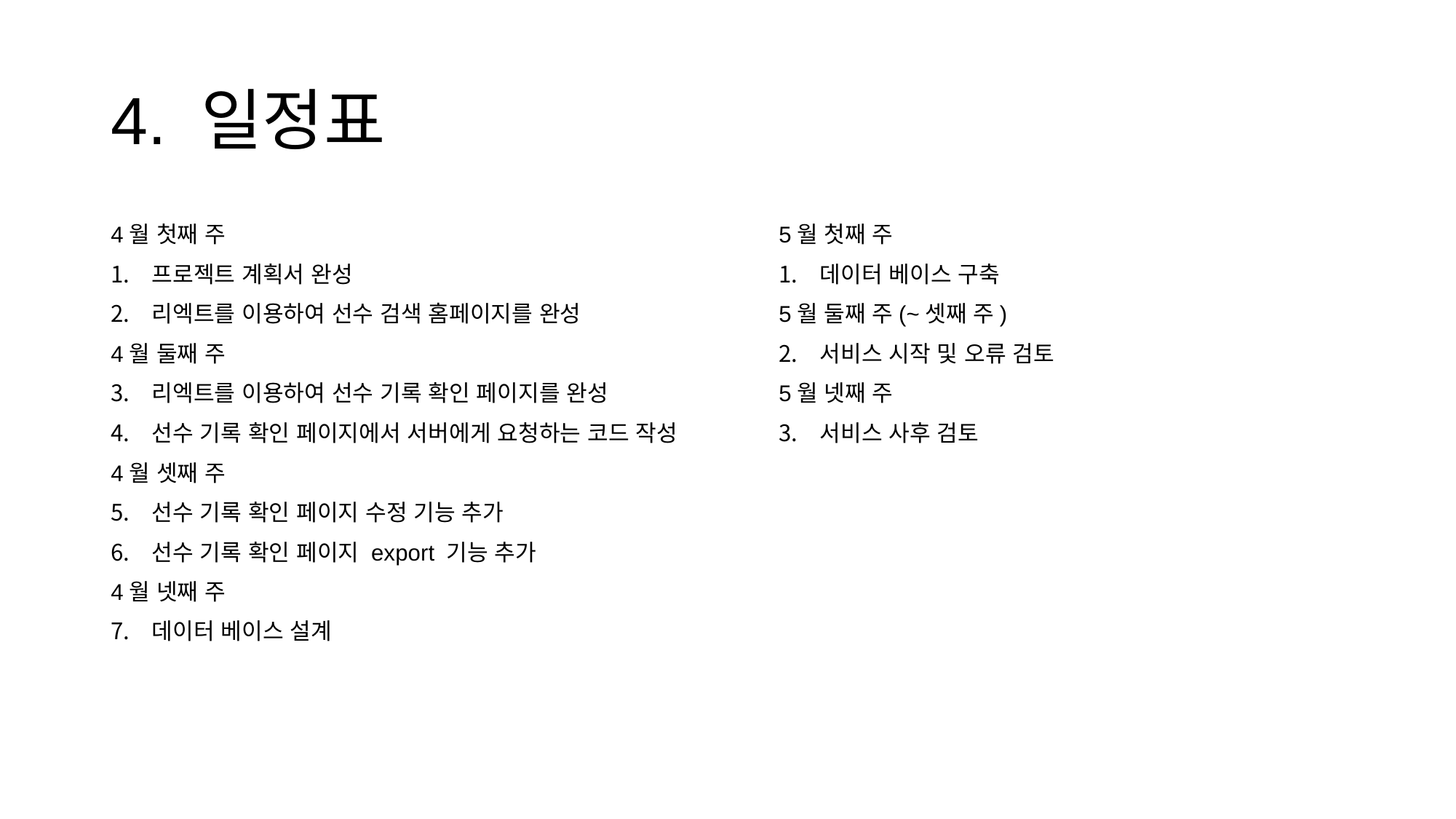

# 4. 일정표
4월 첫째 주
프로젝트 계획서 완성
리엑트를 이용하여 선수 검색 홈페이지를 완성
4월 둘째 주
리엑트를 이용하여 선수 기록 확인 페이지를 완성
선수 기록 확인 페이지에서 서버에게 요청하는 코드 작성
4월 셋째 주
선수 기록 확인 페이지 수정 기능 추가
선수 기록 확인 페이지 export 기능 추가
4월 넷째 주
데이터 베이스 설계

5월 첫째 주
데이터 베이스 구축
5월 둘째 주(~셋째 주)
서비스 시작 및 오류 검토
5월 넷째 주
서비스 사후 검토